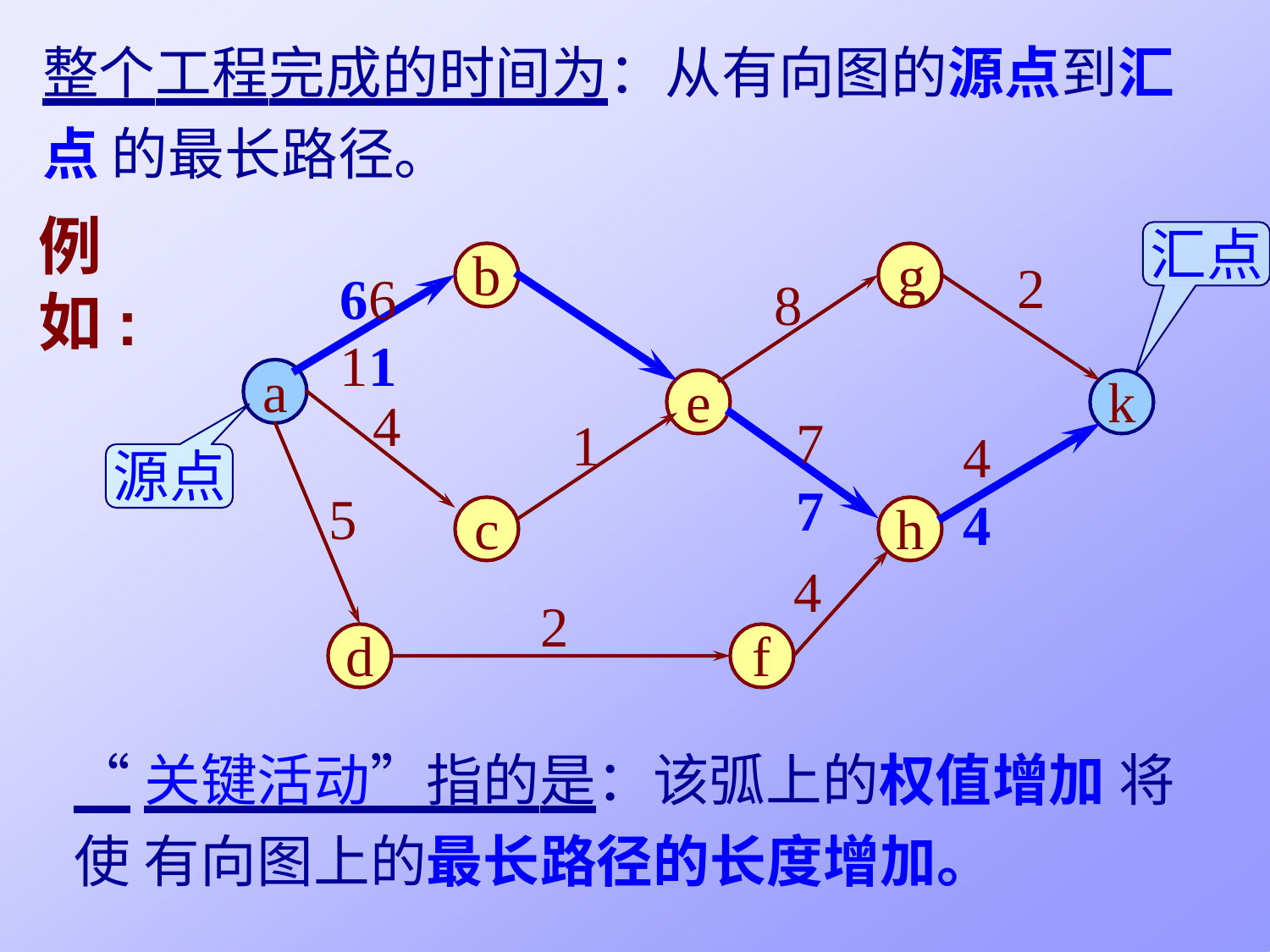

# 整个工程完成的时间为：从有向图的源点到汇点 的最长路径。
例如:
汇点

b	g

2
66	11
8

a

e
k

4

77

1

44

源点
5
c
h

4
f
2
d

“关键活动”指的是：该弧上的权值增加 将使 有向图上的最长路径的长度增加。